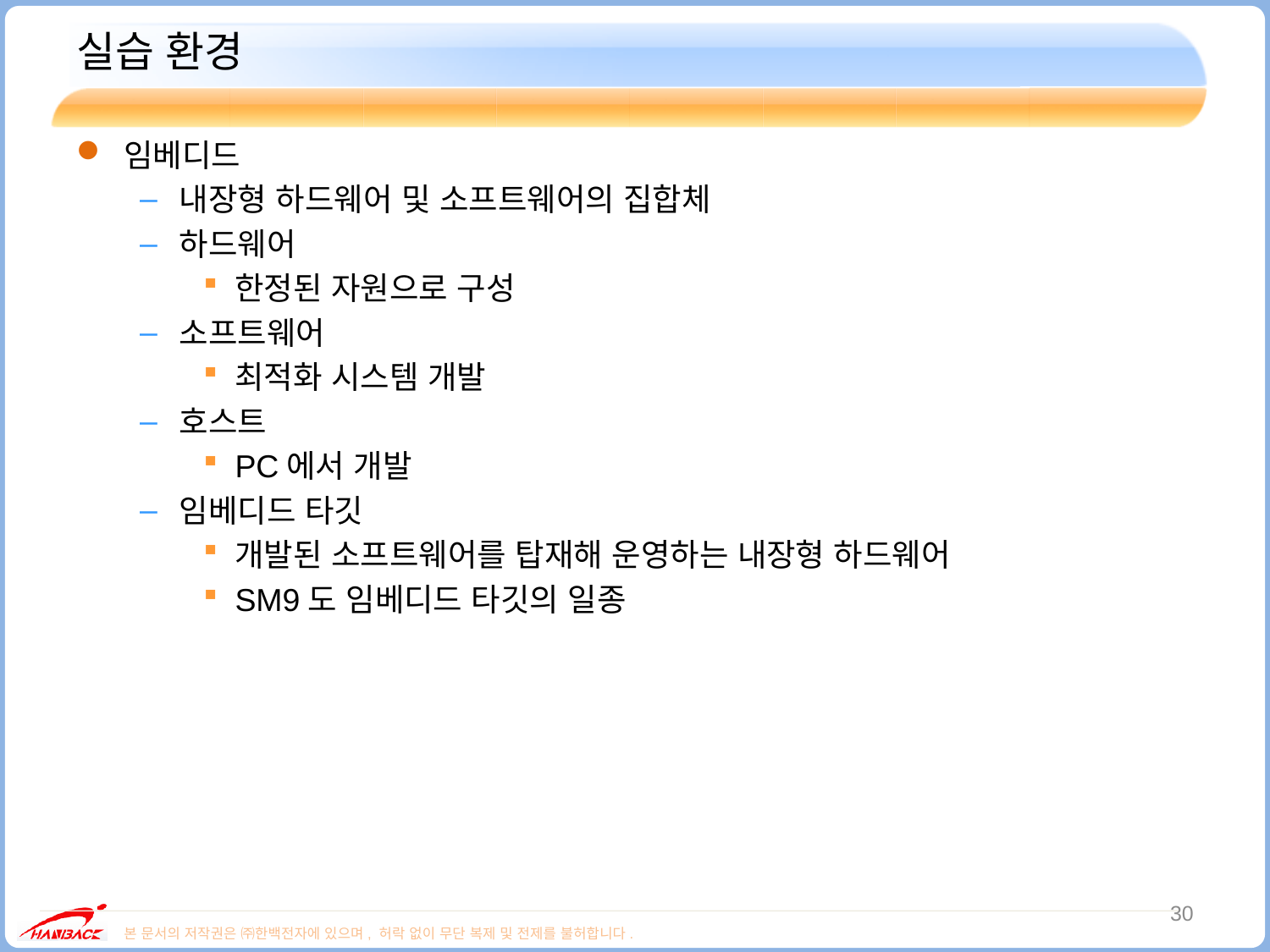

# 실습 환경
임베디드
내장형 하드웨어 및 소프트웨어의 집합체
하드웨어
한정된 자원으로 구성
소프트웨어
최적화 시스템 개발
호스트
PC에서 개발
임베디드 타깃
개발된 소프트웨어를 탑재해 운영하는 내장형 하드웨어
SM9도 임베디드 타깃의 일종

30